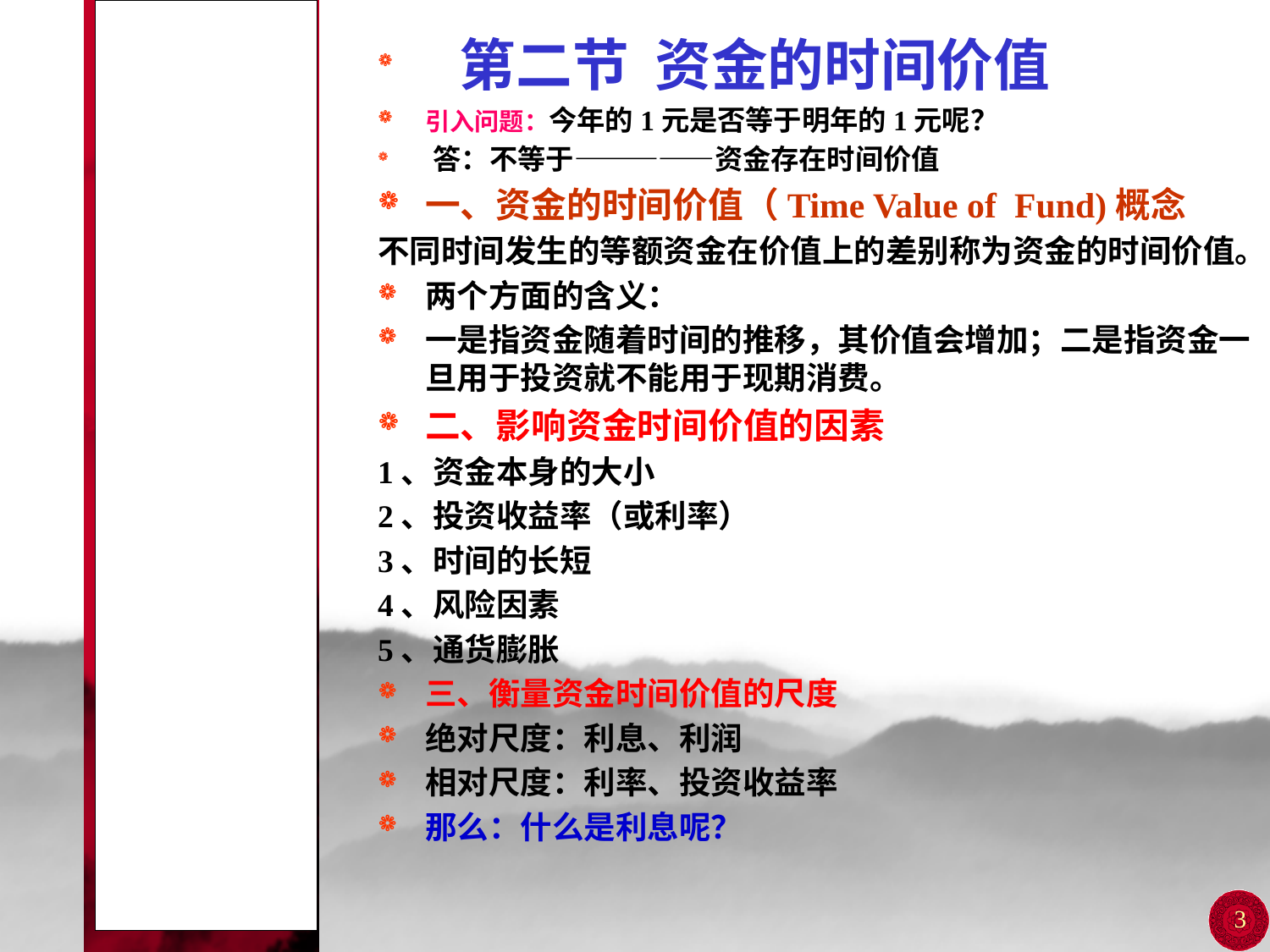

# 第二讲  技术经济学的基础知识
     第二节  资金的时间价值
引入问题：今年的1元是否等于明年的1元呢？
 答：不等于—————资金存在时间价值
一、资金的时间价值（Time Value of  Fund)概念
不同时间发生的等额资金在价值上的差别称为资金的时间价值。
两个方面的含义：
一是指资金随着时间的推移，其价值会增加；二是指资金一旦用于投资就不能用于现期消费。
二、影响资金时间价值的因素
1、资金本身的大小
2、投资收益率（或利率）
3、时间的长短
4、风险因素
5、通货膨胀
三、衡量资金时间价值的尺度
绝对尺度：利息、利润
相对尺度：利率、投资收益率
那么：什么是利息呢？

3